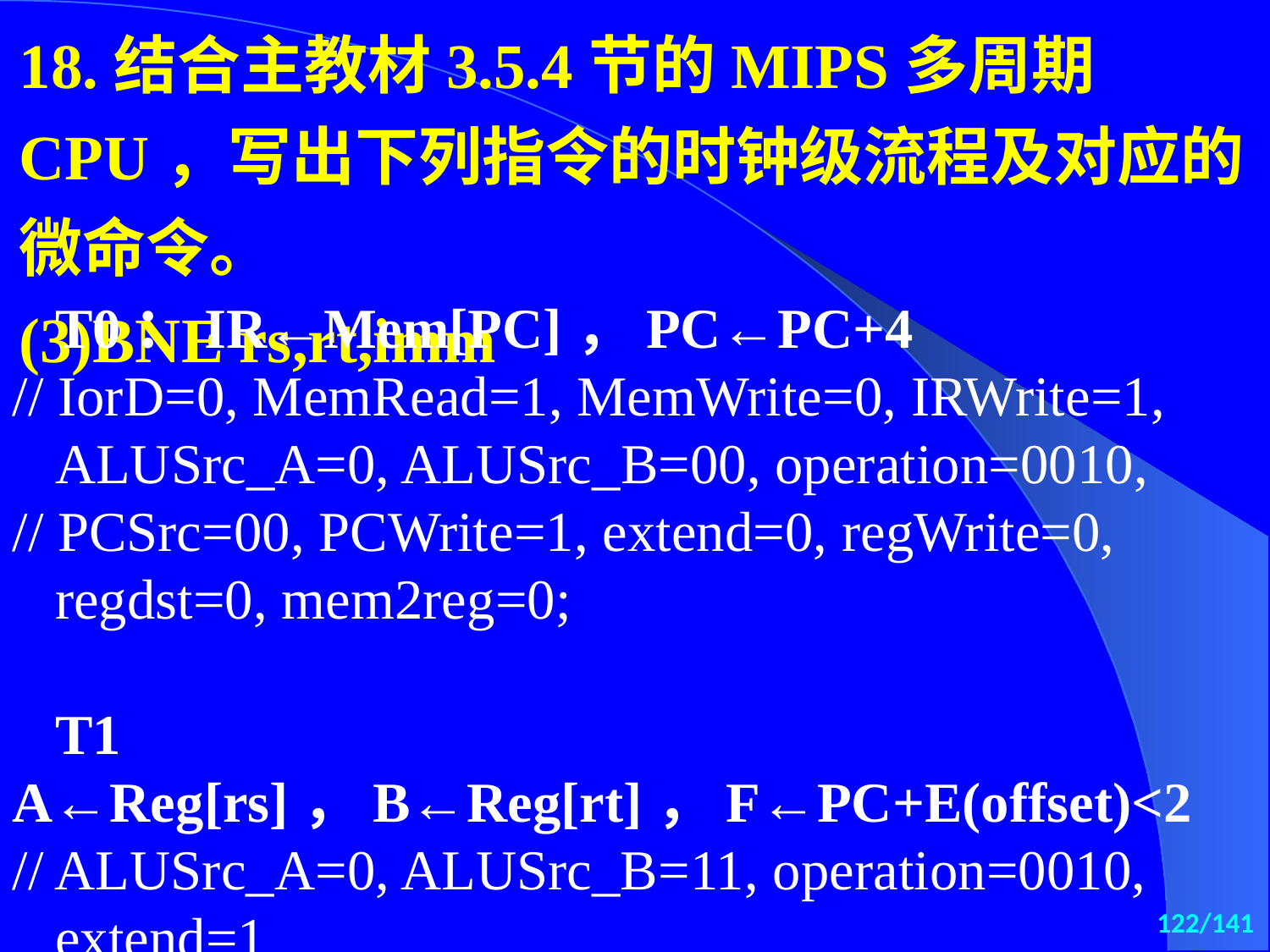

18.结合主教材3.5.4节的MIPS多周期CPU，写出下列指令的时钟级流程及对应的微命令。
(3)BNE rs,rt,imm
   T0：IR←Mem[PC]，PC←PC+4
// IorD=0, MemRead=1, MemWrite=0, IRWrite=1,
   ALUSrc_A=0, ALUSrc_B=00, operation=0010,
// PCSrc=00, PCWrite=1, extend=0, regWrite=0,
   regdst=0, mem2reg=0;

   T1 A←Reg[rs]，B←Reg[rt]，F←PC+E(offset)<2
// ALUSrc_A=0, ALUSrc_B=11, operation=0010,
   extend=1

122/141